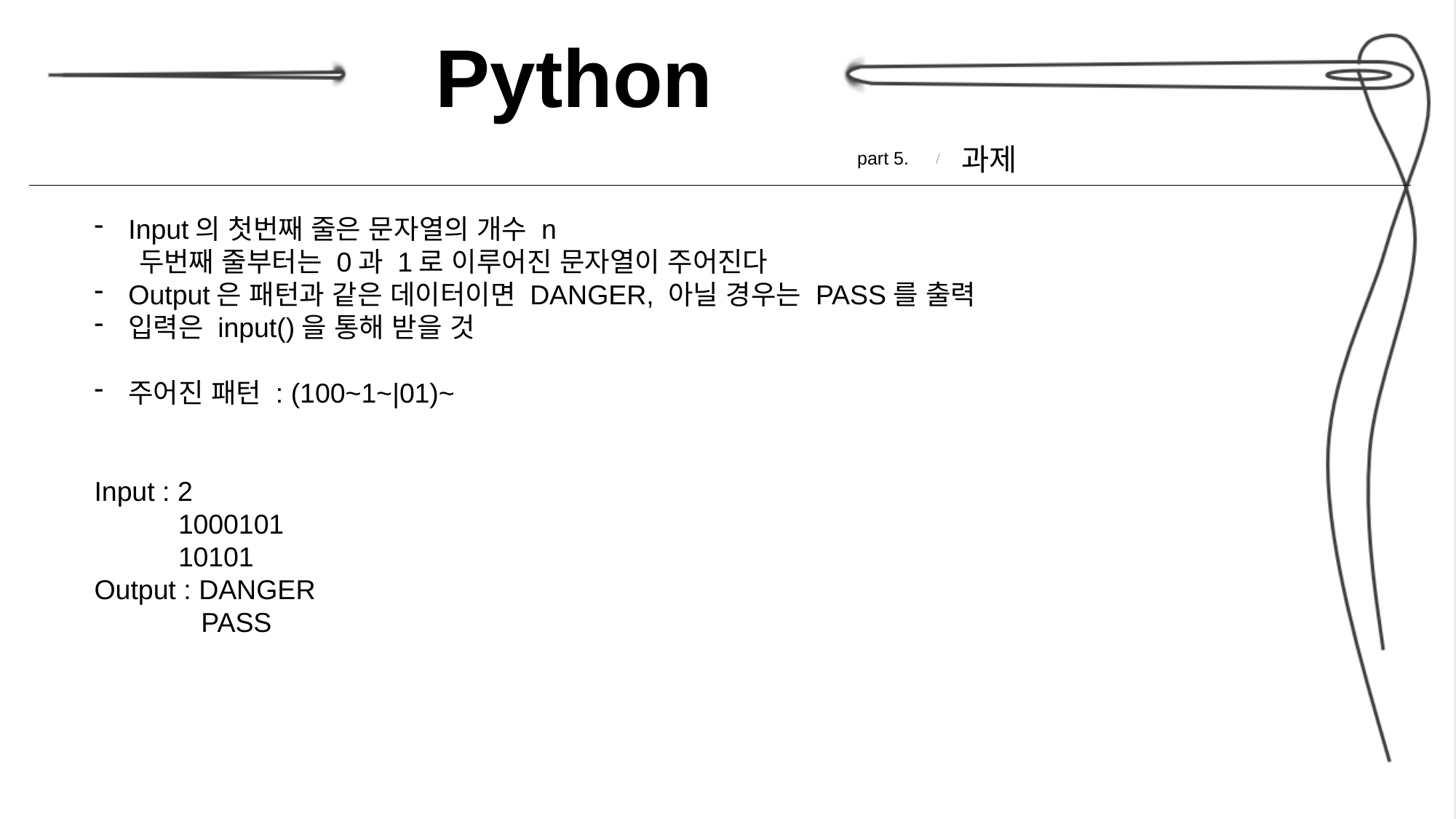

Python
과제
part 5.
Input의 첫번째 줄은 문자열의 개수 n
     두번째 줄부터는 0과 1로 이루어진 문자열이 주어진다
Output은 패턴과 같은 데이터이면 DANGER, 아닐 경우는 PASS를 출력
입력은 input()을 통해 받을 것

주어진 패턴 : (100~1~|01)~

Input : 2
           1000101
           10101
Output : DANGER
              PASS